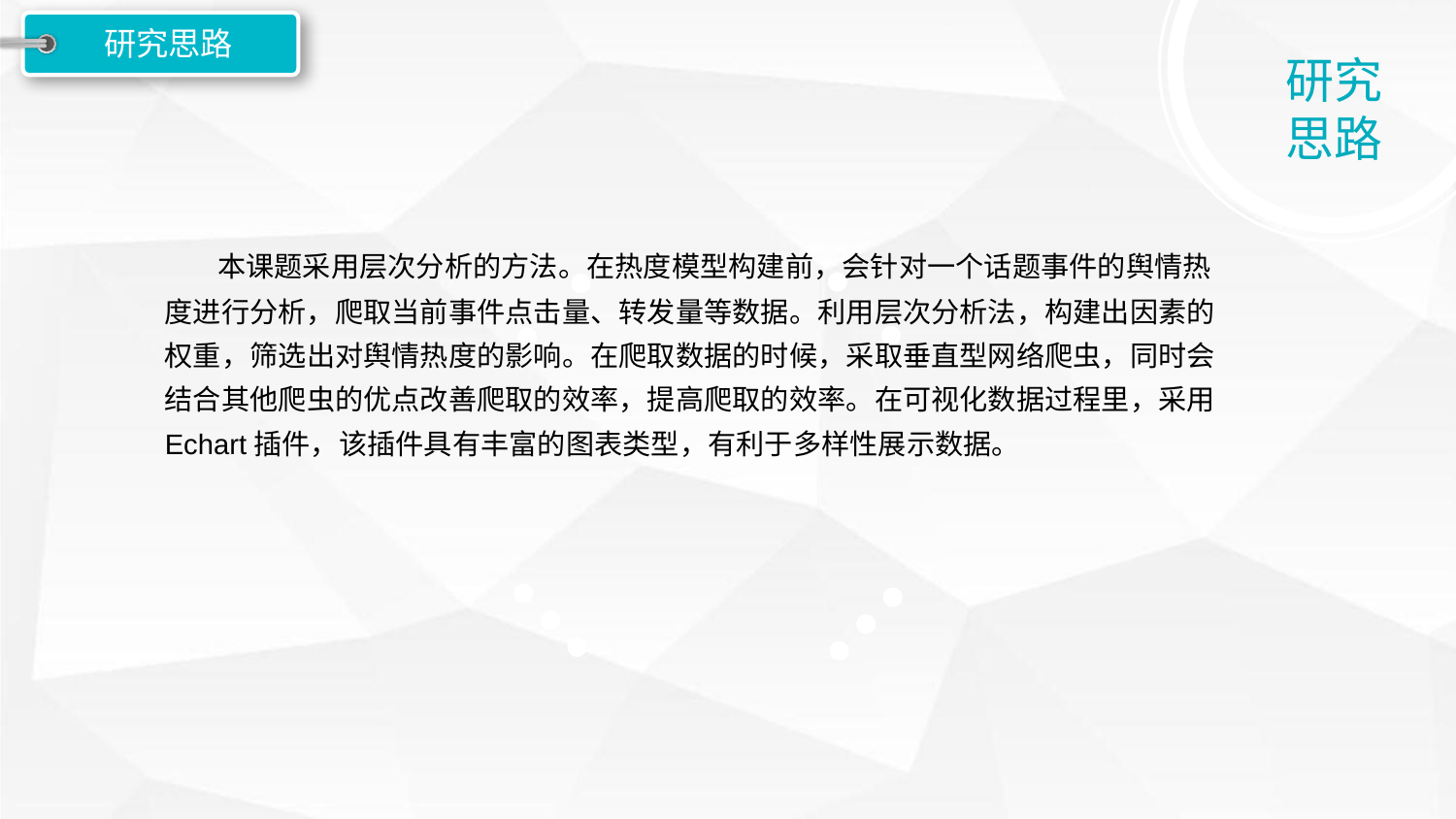

研究思路

研究
思路
       本课题采用层次分析的方法。在热度模型构建前，会针对一个话题事件的舆情热度进行分析，爬取当前事件点击量、转发量等数据。利用层次分析法，构建出因素的权重，筛选出对舆情热度的影响。在爬取数据的时候，采取垂直型网络爬虫，同时会结合其他爬虫的优点改善爬取的效率，提高爬取的效率。在可视化数据过程里，采用Echart插件，该插件具有丰富的图表类型，有利于多样性展示数据。